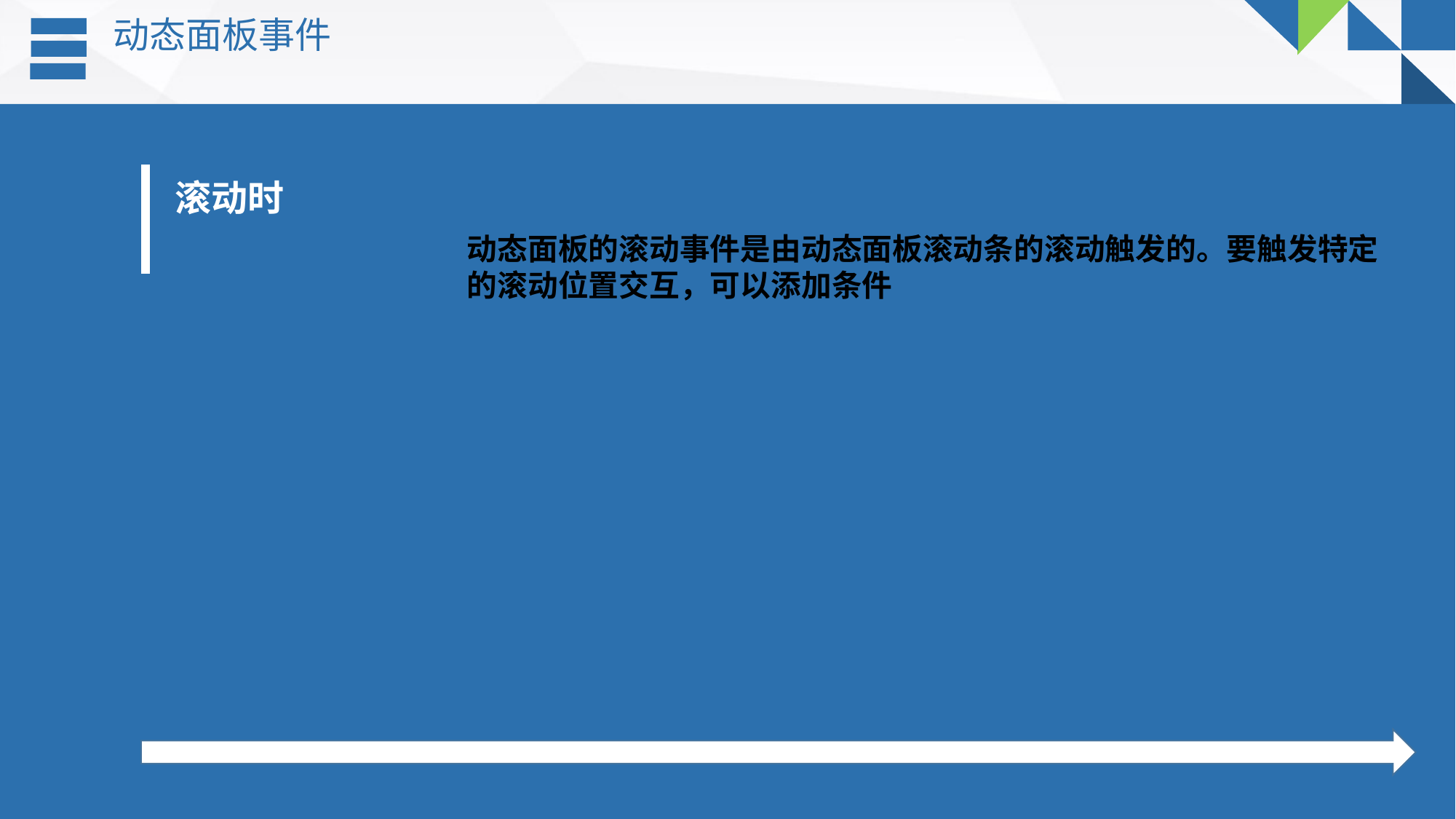

动态面板事件

滚动时
动态面板的滚动事件是由动态面板滚动条的滚动触发的。要触发特定的滚动位置交互，可以添加条件